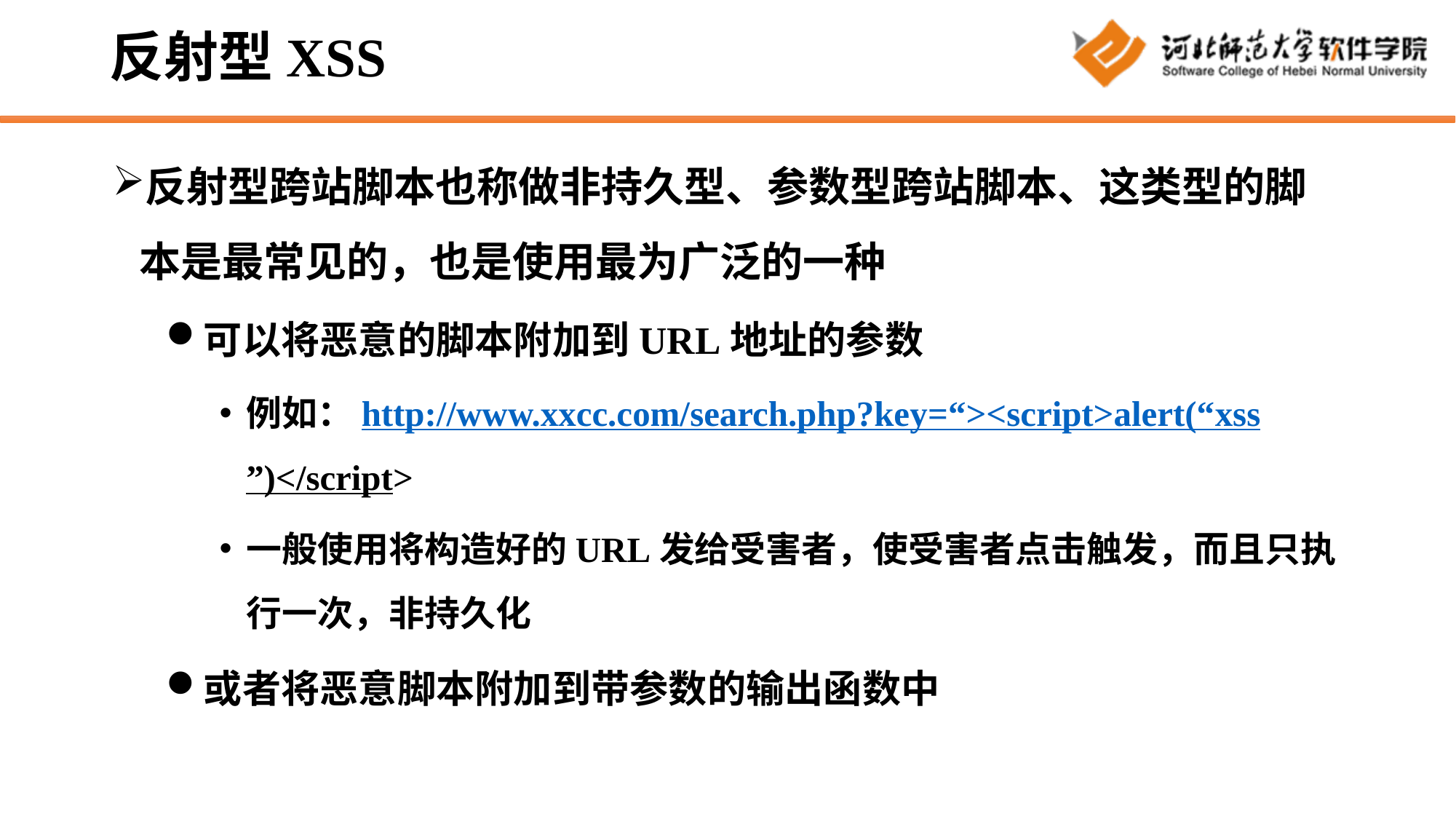

# 反射型XSS
反射型跨站脚本也称做非持久型、参数型跨站脚本、这类型的脚本是最常见的，也是使用最为广泛的一种
可以将恶意的脚本附加到URL地址的参数
例如：http://www.xxcc.com/search.php?key=“><script>alert(“xss”)</script>
一般使用将构造好的URL发给受害者，使受害者点击触发，而且只执行一次，非持久化
或者将恶意脚本附加到带参数的输出函数中